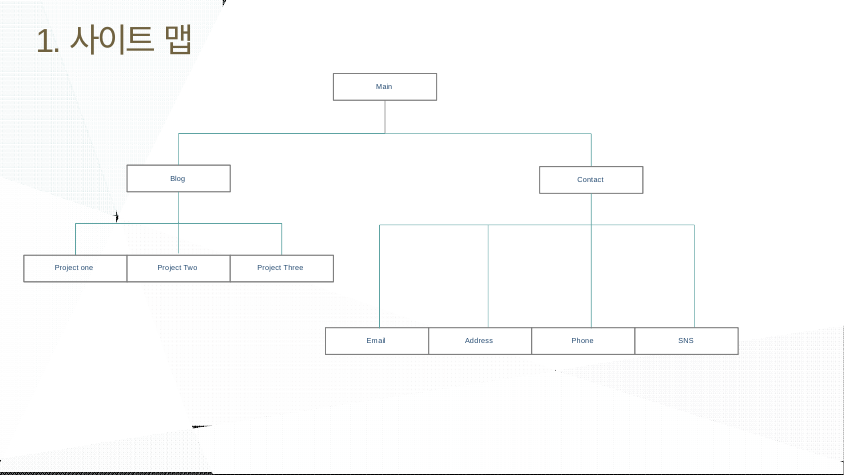

1.사이트 맵

Main

Blog
Contact

Project one
Project Two
Project Three

Email
Address
Phone
SNS